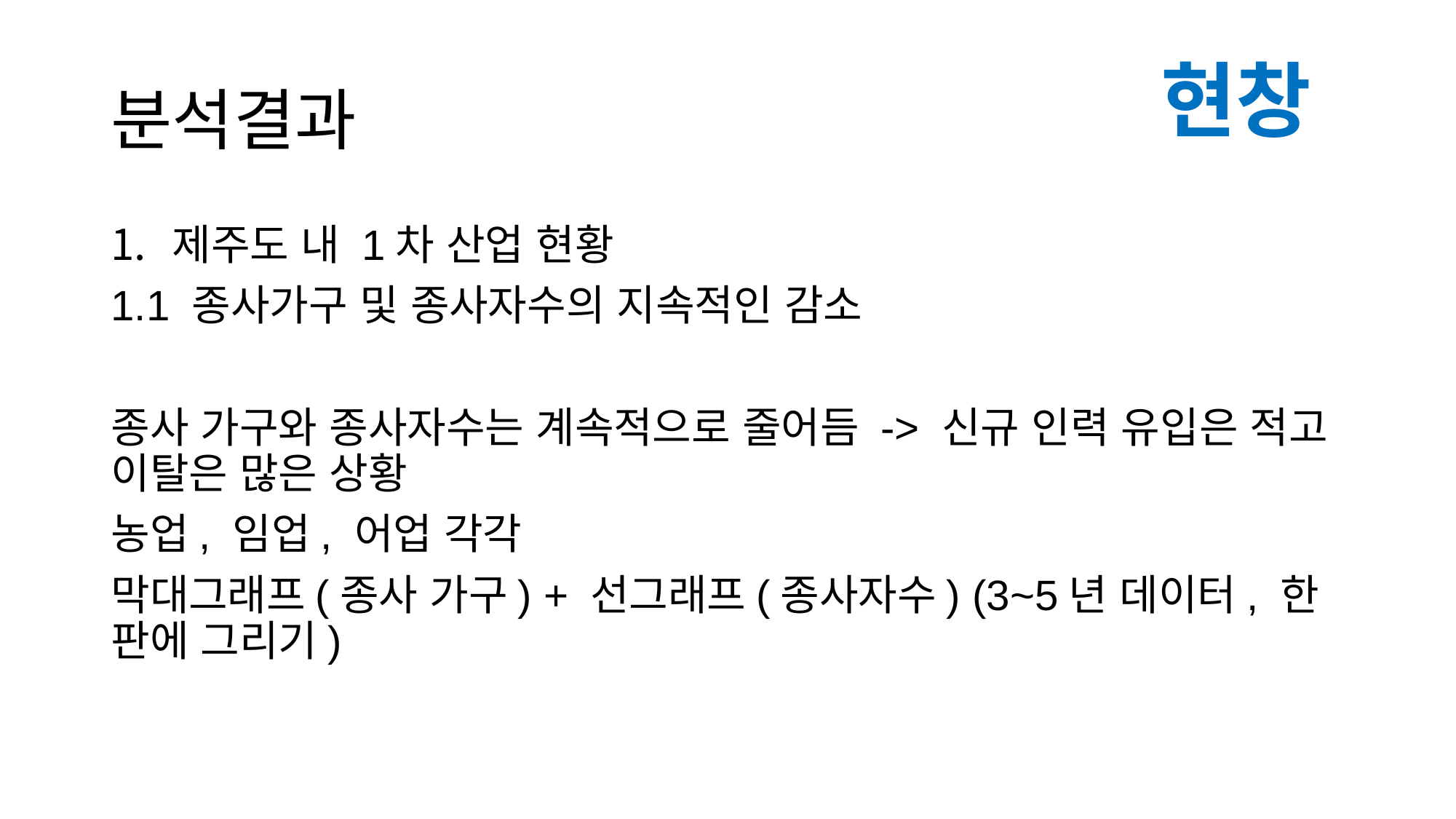

# 분석결과
현창
제주도 내 1차 산업 현황
1.1 종사가구 및 종사자수의 지속적인 감소

종사 가구와 종사자수는 계속적으로 줄어듬 -> 신규 인력 유입은 적고 이탈은 많은 상황
농업, 임업, 어업 각각
막대그래프(종사 가구) + 선그래프(종사자수) (3~5년 데이터, 한 판에 그리기)